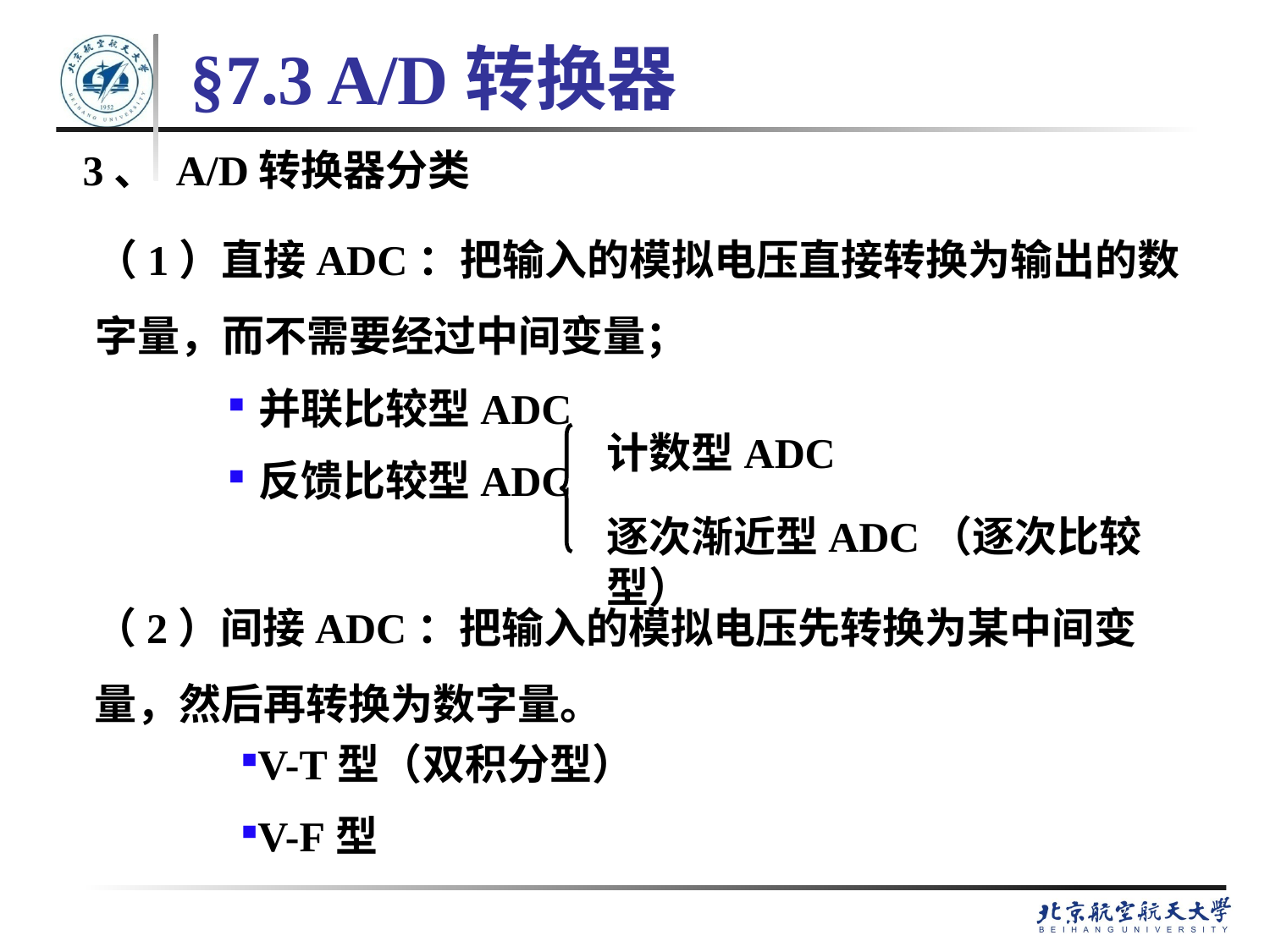

# §7.3 A/D转换器
3、 A/D转换器分类
（1）直接ADC：把输入的模拟电压直接转换为输出的数字量，而不需要经过中间变量；
并联比较型ADC
反馈比较型ADC
计数型ADC

逐次渐近型ADC（逐次比较型）
（2）间接ADC：把输入的模拟电压先转换为某中间变量，然后再转换为数字量。
V-T型（双积分型）
V-F型
7